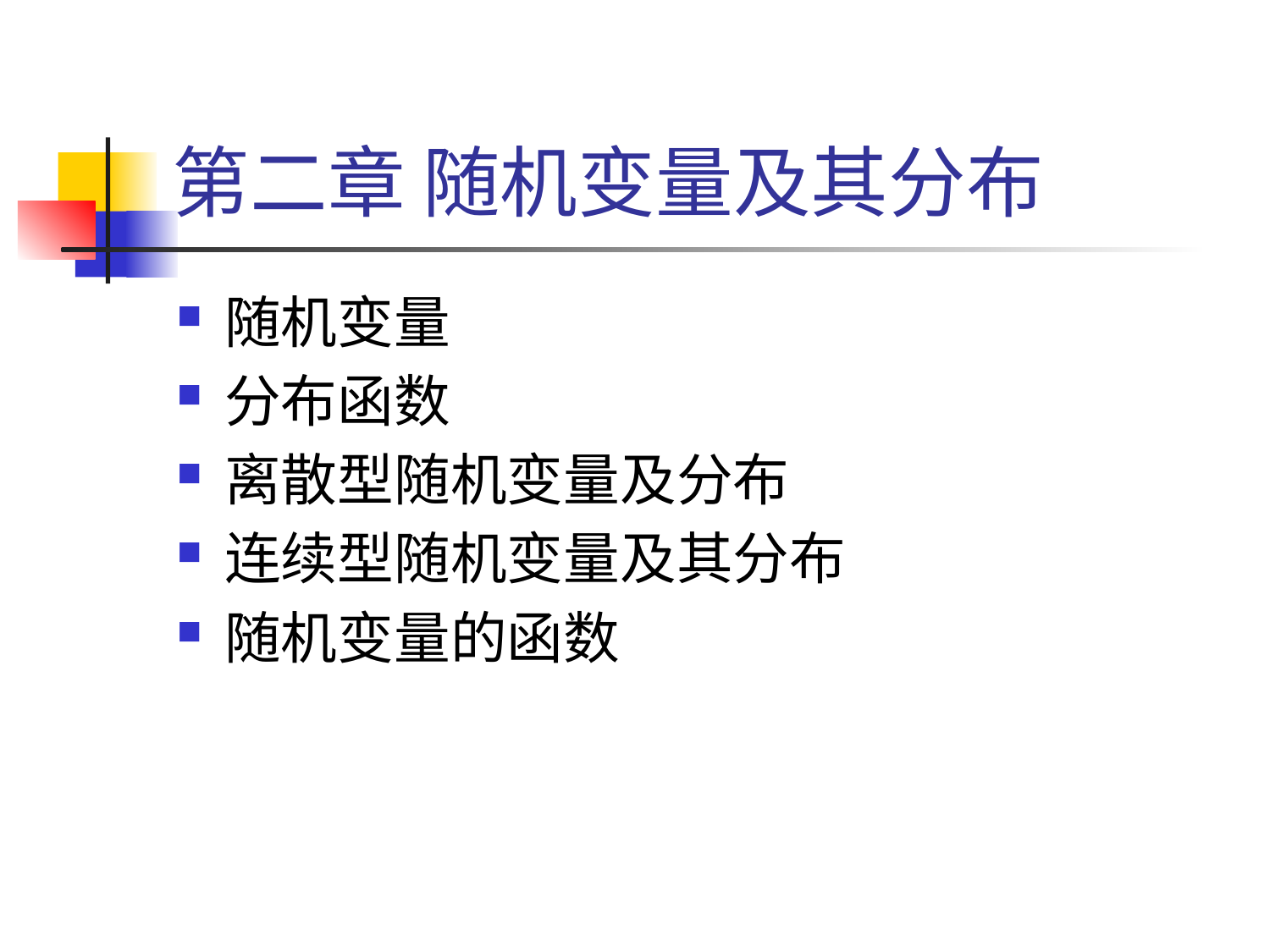

# 第二章 随机变量及其分布
随机变量
分布函数
离散型随机变量及分布
连续型随机变量及其分布
随机变量的函数